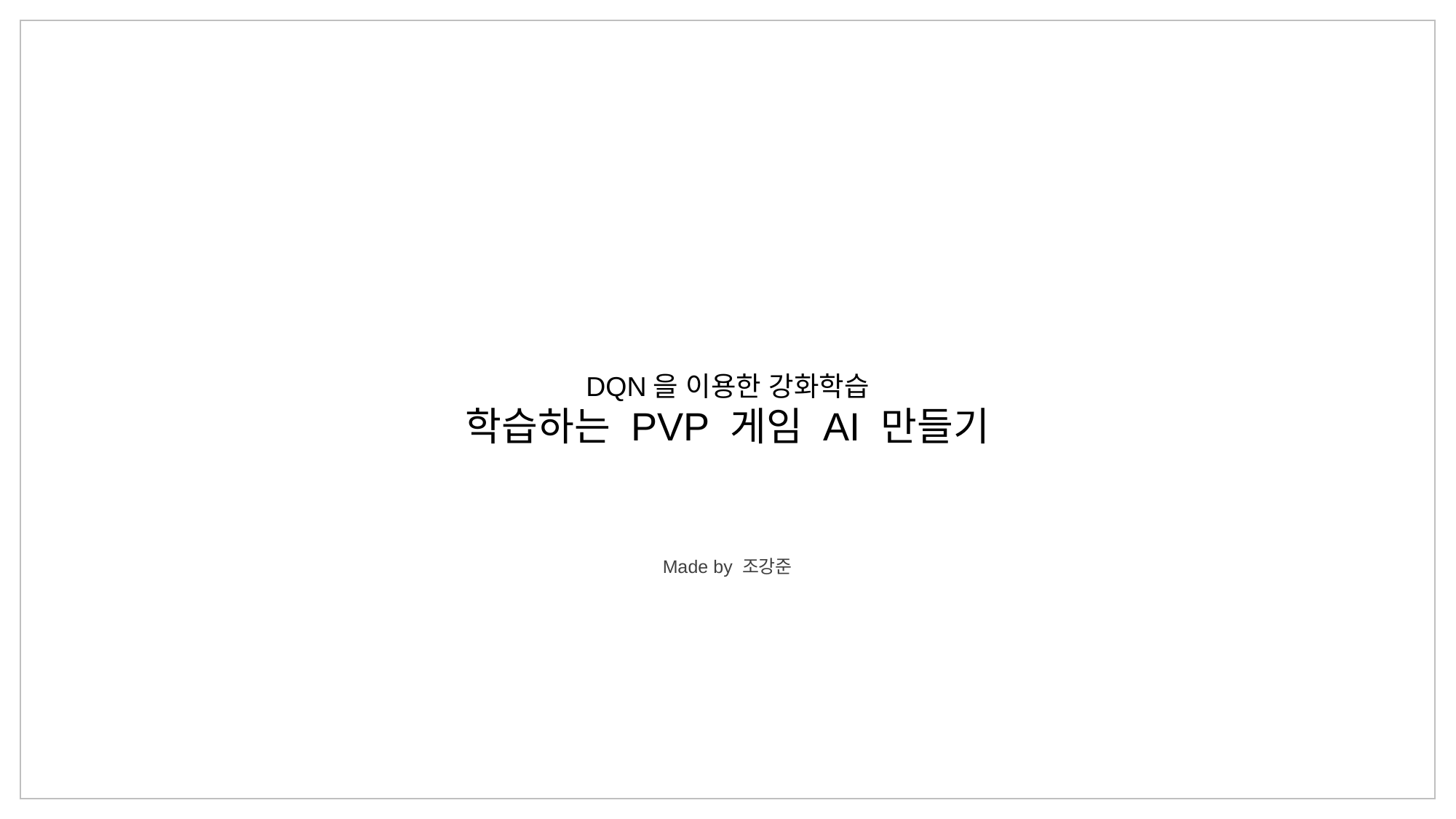

DQN을 이용한 강화학습
학습하는 PVP 게임 AI 만들기
Made by 조강준